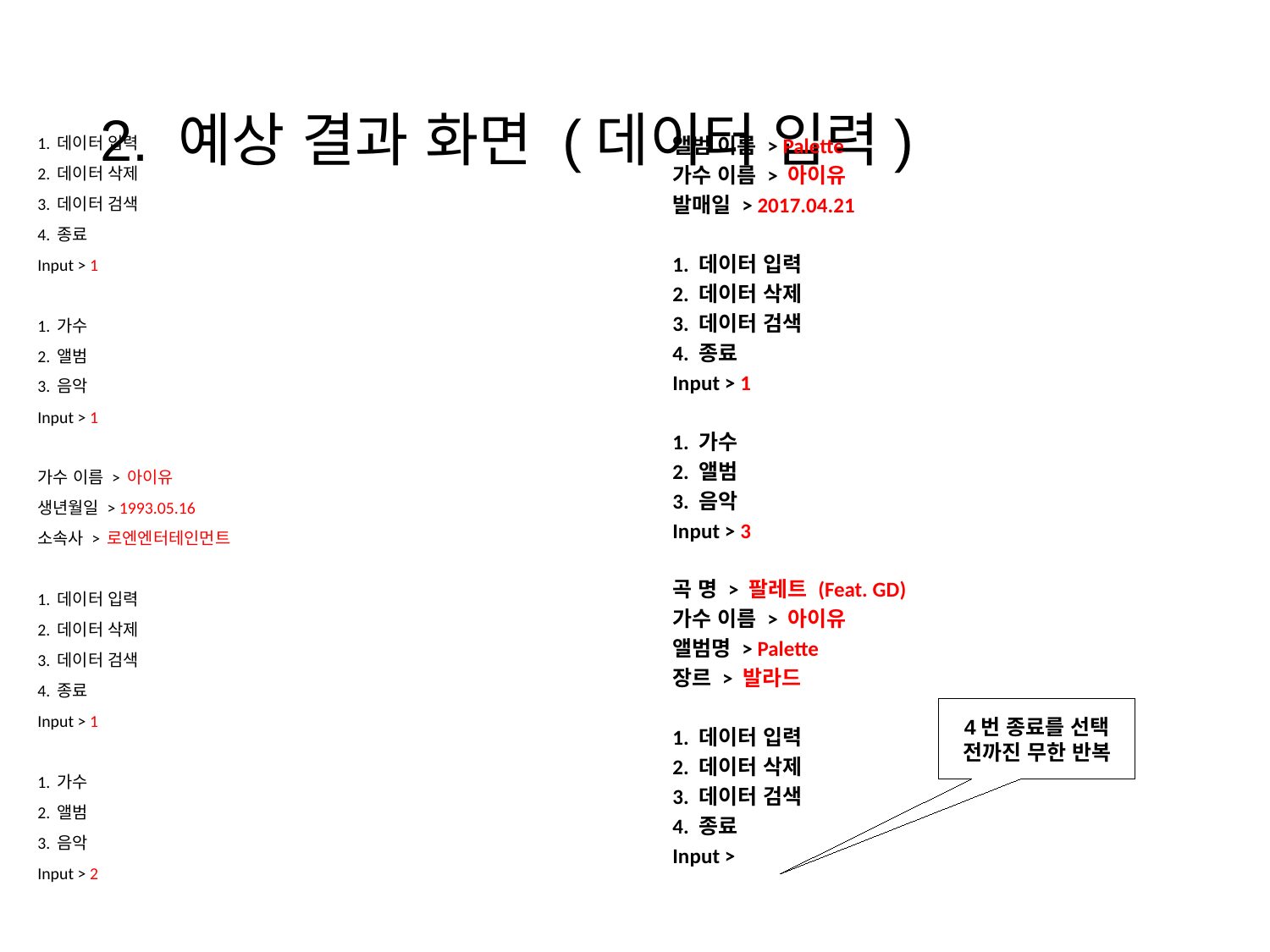

# 2. 예상 결과 화면 (데이터 입력)
1. 데이터 입력
2. 데이터 삭제
3. 데이터 검색
4. 종료
Input > 1

1. 가수
2. 앨범
3. 음악
Input > 1

가수 이름 > 아이유
생년월일 > 1993.05.16
소속사 > 로엔엔터테인먼트

1. 데이터 입력
2. 데이터 삭제
3. 데이터 검색
4. 종료
Input > 1

1. 가수
2. 앨범
3. 음악
Input > 2

앨범 이름 > Palette
가수 이름 > 아이유
발매일 > 2017.04.21

1. 데이터 입력
2. 데이터 삭제
3. 데이터 검색
4. 종료
Input > 1

1. 가수
2. 앨범
3. 음악
Input > 3

곡 명 > 팔레트 (Feat. GD)
가수 이름 > 아이유
앨범명 > Palette
장르 > 발라드

1. 데이터 입력
2. 데이터 삭제
3. 데이터 검색
4. 종료
Input >

4번 종료를 선택 전까진 무한 반복